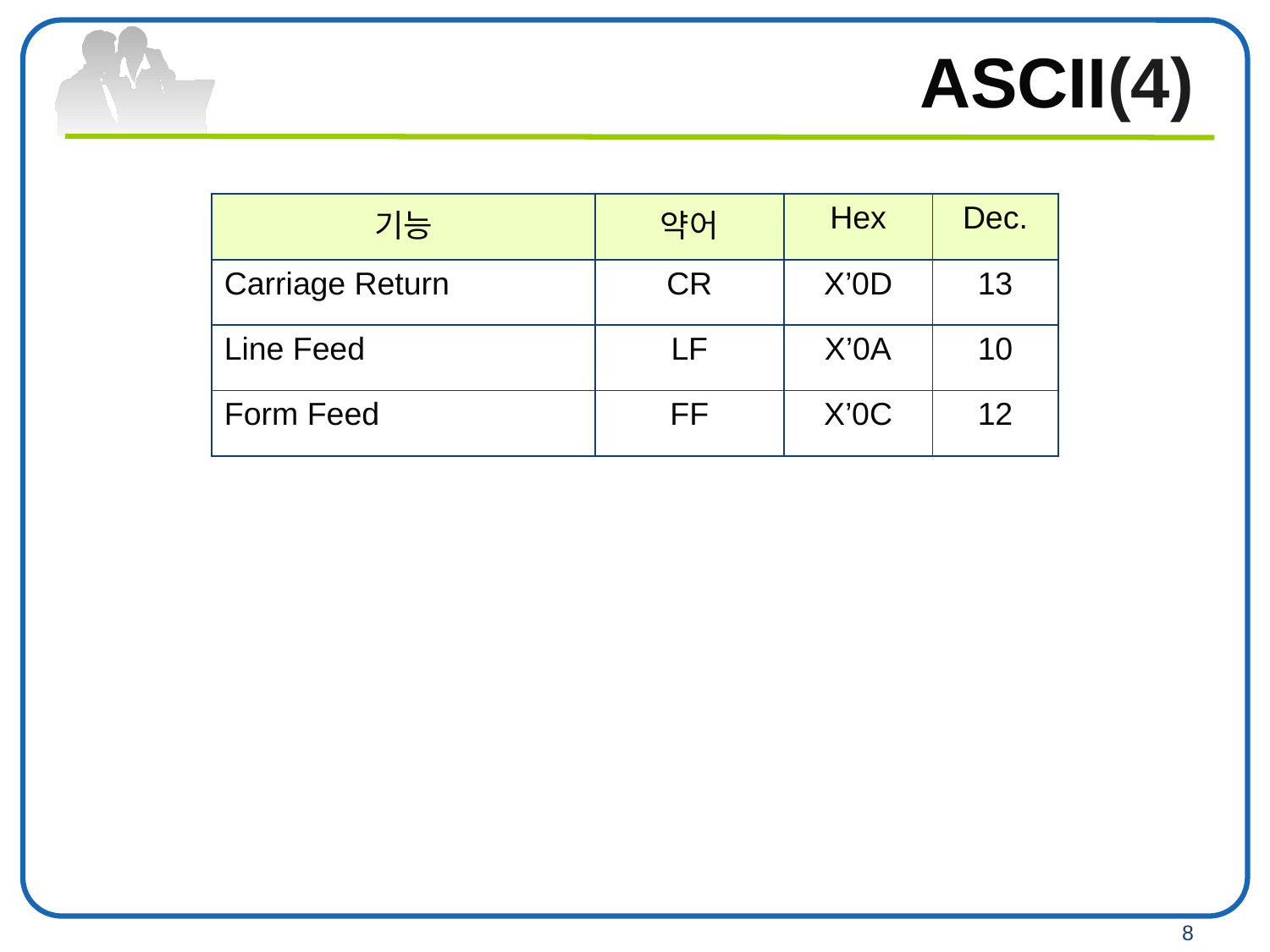

# ASCII(4)
| 기능 | 약어 | Hex | Dec. |
| --- | --- | --- | --- |
| Carriage Return | CR | X’0D | 13 |
| Line Feed | LF | X’0A | 10 |
| Form Feed | FF | X’0C | 12 |
8